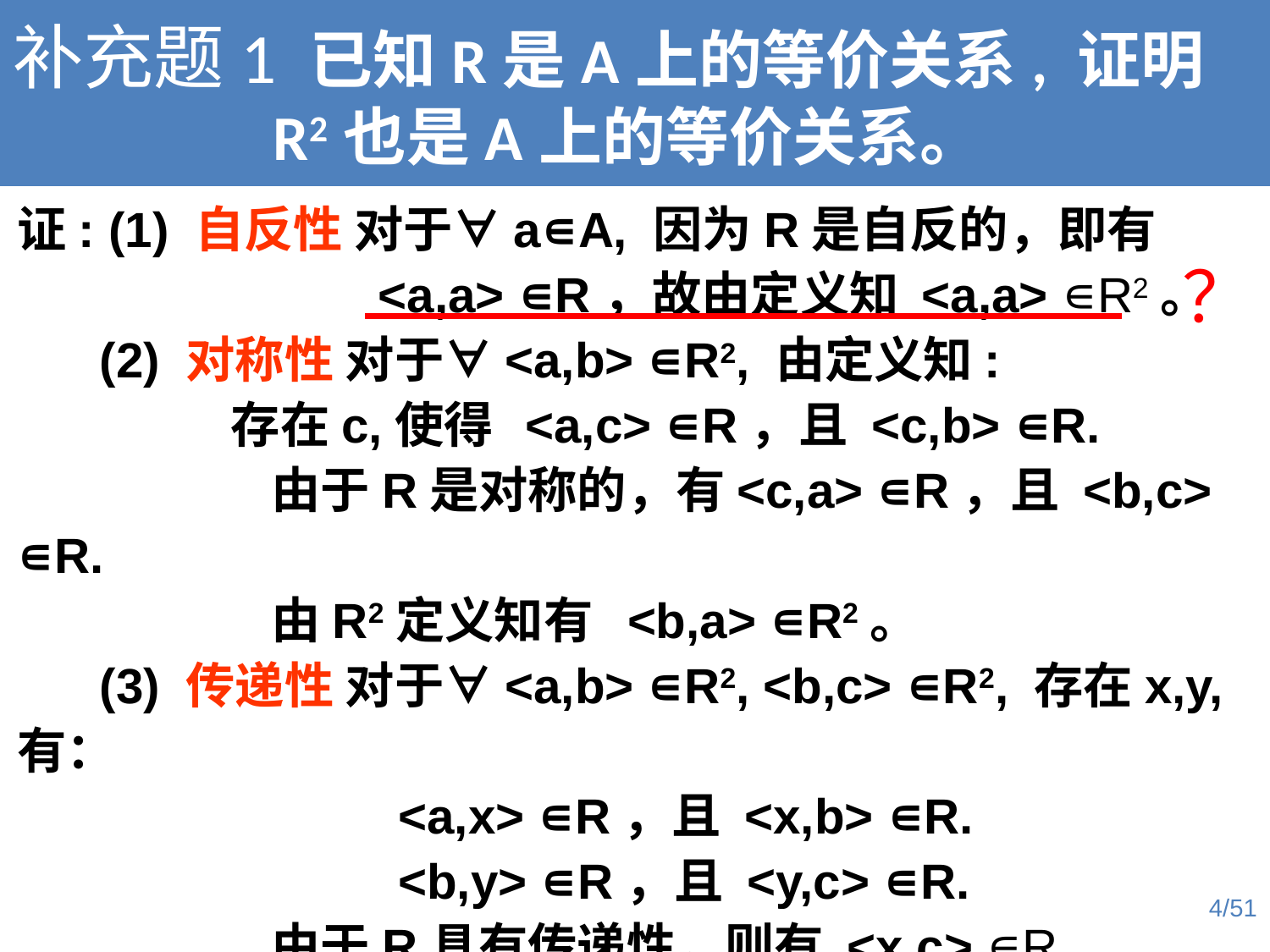

补充题1 已知R是A上的等价关系, 证明R2也是A上的等价关系。
证: (1) 自反性 对于∀a∊A, 因为R是自反的，即有
    	                 <a,a> ∊R，故由定义知 <a,a> ∊R2。
      (2) 对称性 对于∀<a,b> ∊R2, 由定义知:
                  存在c,使得	<a,c> ∊R，且 <c,b> ∊R.
		由于R是对称的，有<c,a> ∊R，且 <b,c> ∊R.
		由R2定义知有  <b,a> ∊R2。
      (3) 传递性 对于∀<a,b> ∊R2, <b,c> ∊R2, 存在x,y,有：
			<a,x> ∊R，且 <x,b> ∊R.
			<b,y> ∊R，且 <y,c> ∊R.
		由于R具有传递性，则有 <x,c> ∊R
		进而，由定义知，<a,c> ∊R2.
？
4/51